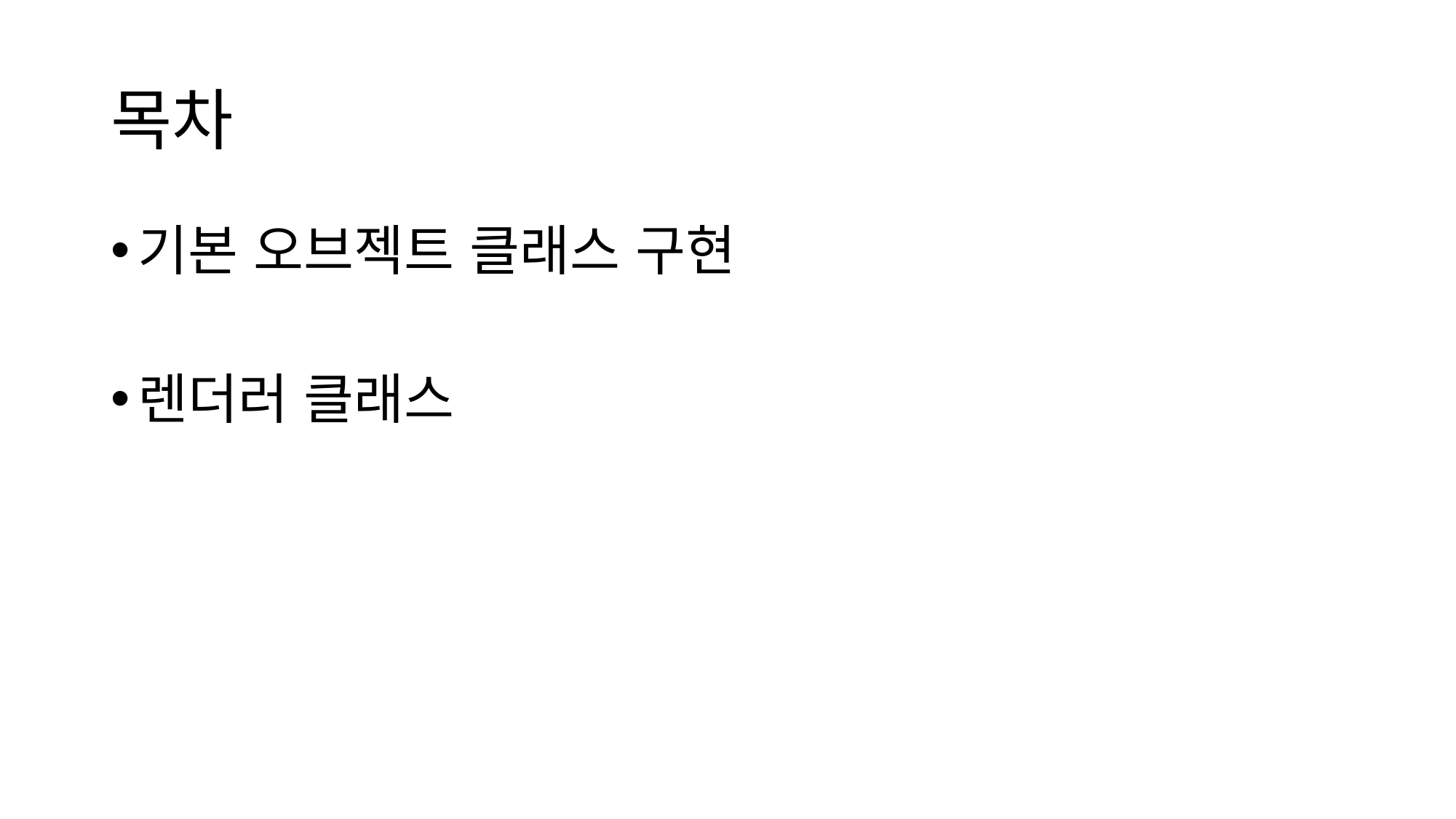

# 목차
기본 오브젝트 클래스 구현

렌더러 클래스